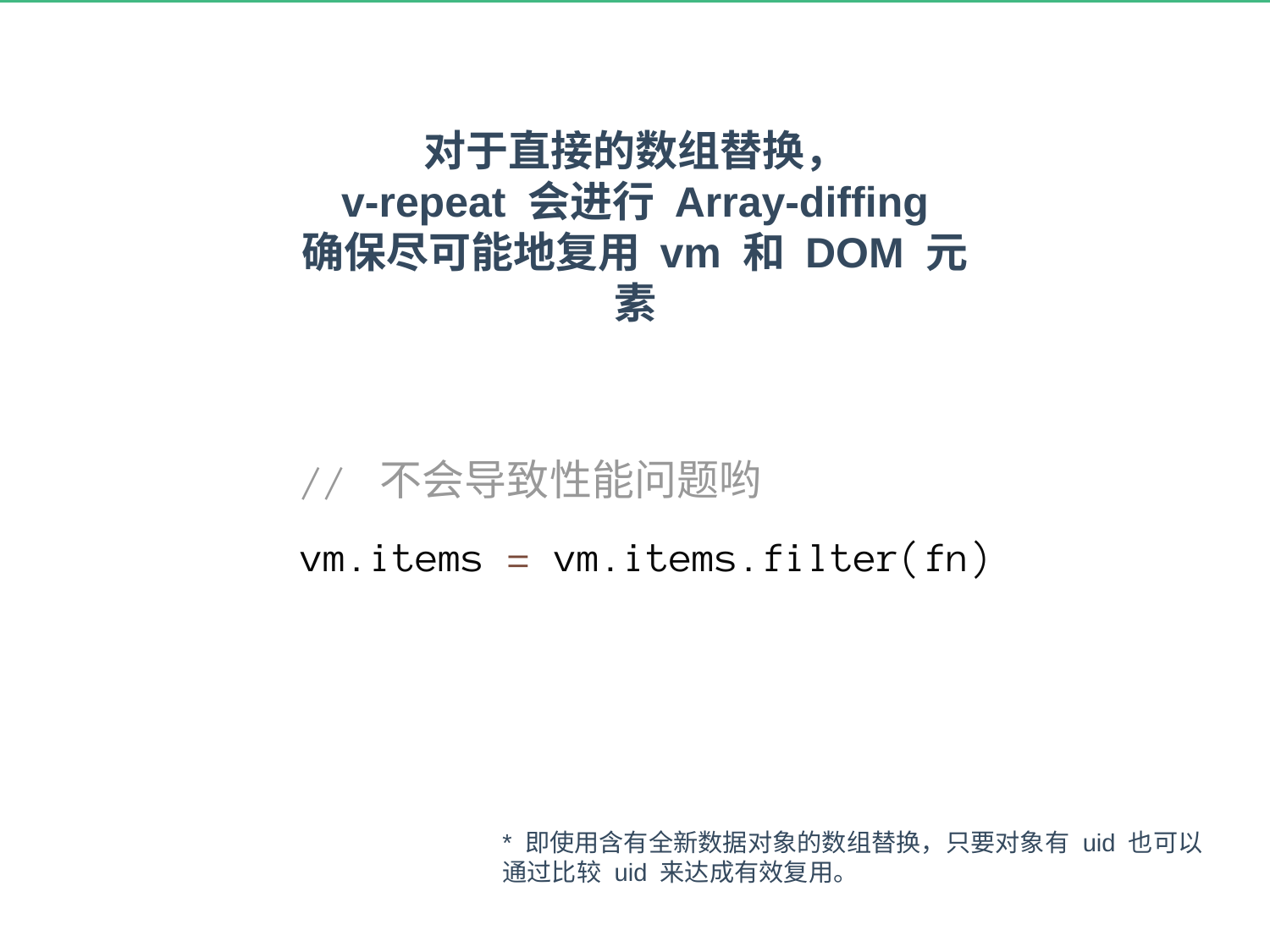

对于直接的数组替换，
v-repeat 会进行 Array-diffing
确保尽可能地复用 vm 和 DOM 元素
// 不会导致性能问题哟
vm.items = vm.items.filter(fn)
* 即使用含有全新数据对象的数组替换，只要对象有 uid 也可以通过比较 uid 来达成有效复用。